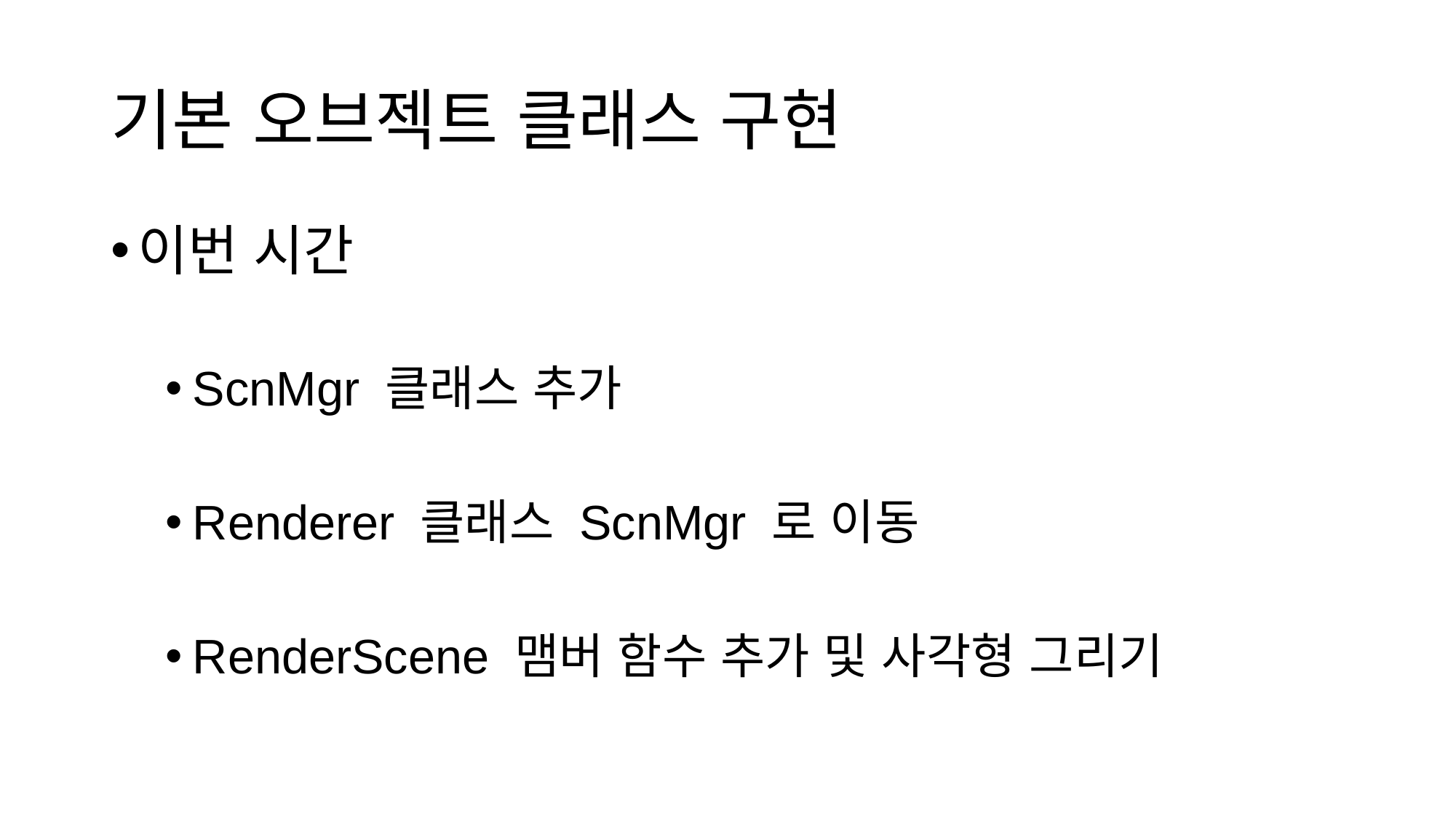

# 기본 오브젝트 클래스 구현
이번 시간

ScnMgr 클래스 추가

Renderer 클래스 ScnMgr 로 이동

RenderScene 맴버 함수 추가 및 사각형 그리기